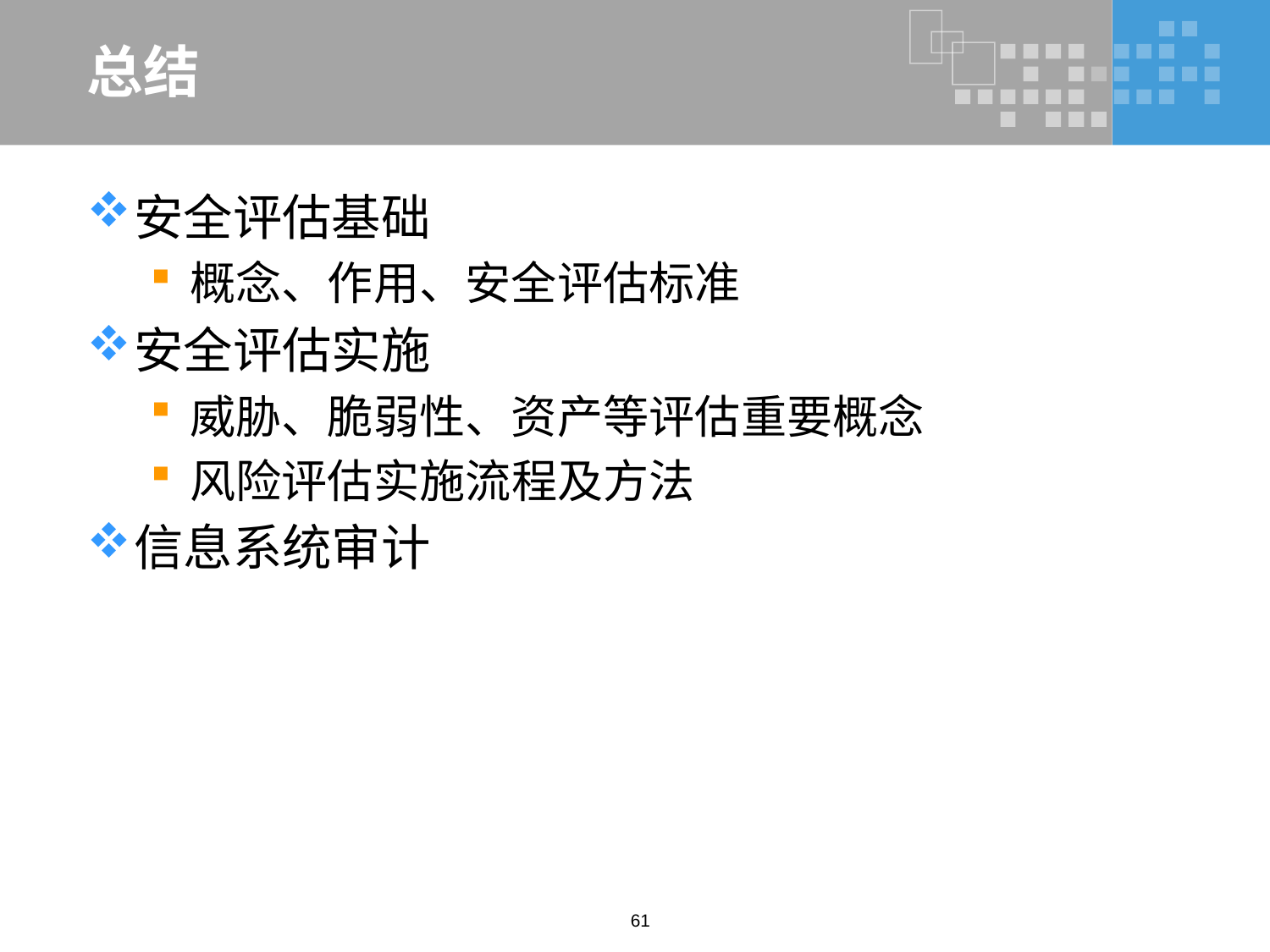

# 总结
安全评估基础
概念、作用、安全评估标准
安全评估实施
威胁、脆弱性、资产等评估重要概念
风险评估实施流程及方法
信息系统审计
61